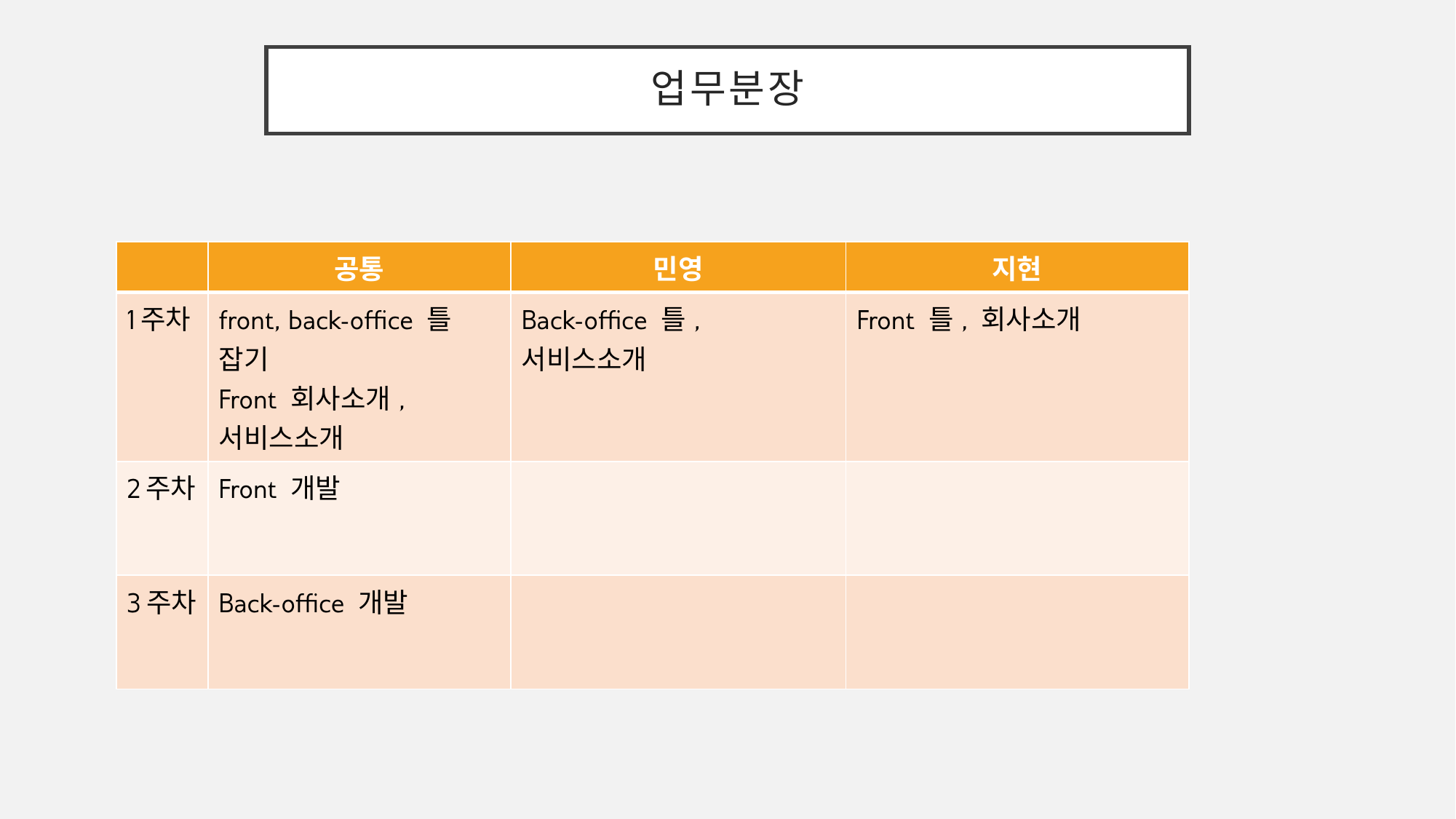

# 업무분장
|  | 공통 | 민영 | 지현 |
| --- | --- | --- | --- |
| 1주차 | front, back-office 틀 잡기 Front 회사소개, 서비스소개 | Back-office 틀, 서비스소개 | Front 틀, 회사소개 |
| 2주차 | Front 개발 |  |  |
| 3주차 | Back-office 개발 |  |  |